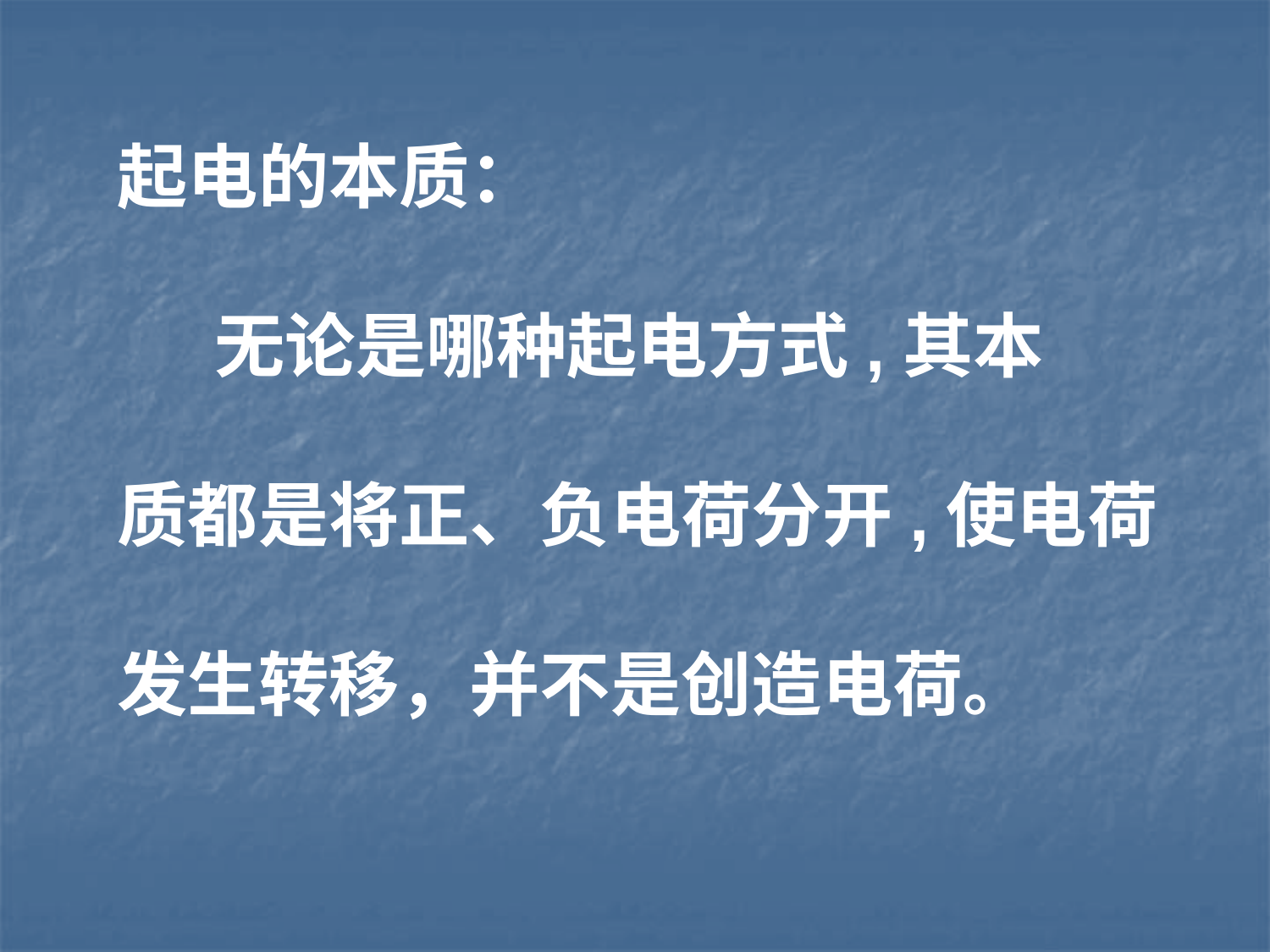

起电的本质：

     无论是哪种起电方式,其本

质都是将正、负电荷分开,使电荷

发生转移，并不是创造电荷。